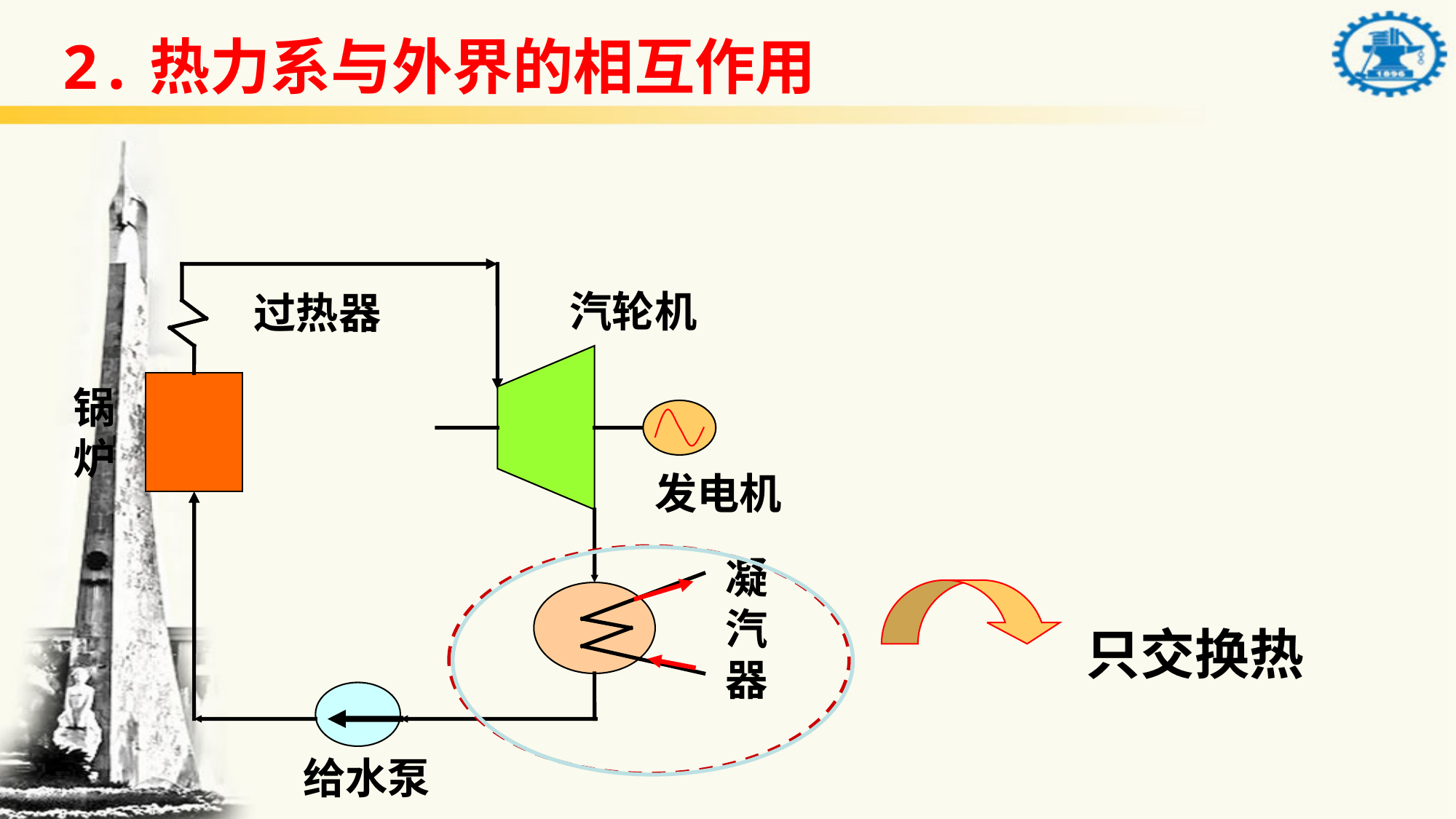

2.热力系与外界的相互作用

汽轮机
过热器

锅
炉

发电机

凝汽器

只交换热

给水泵